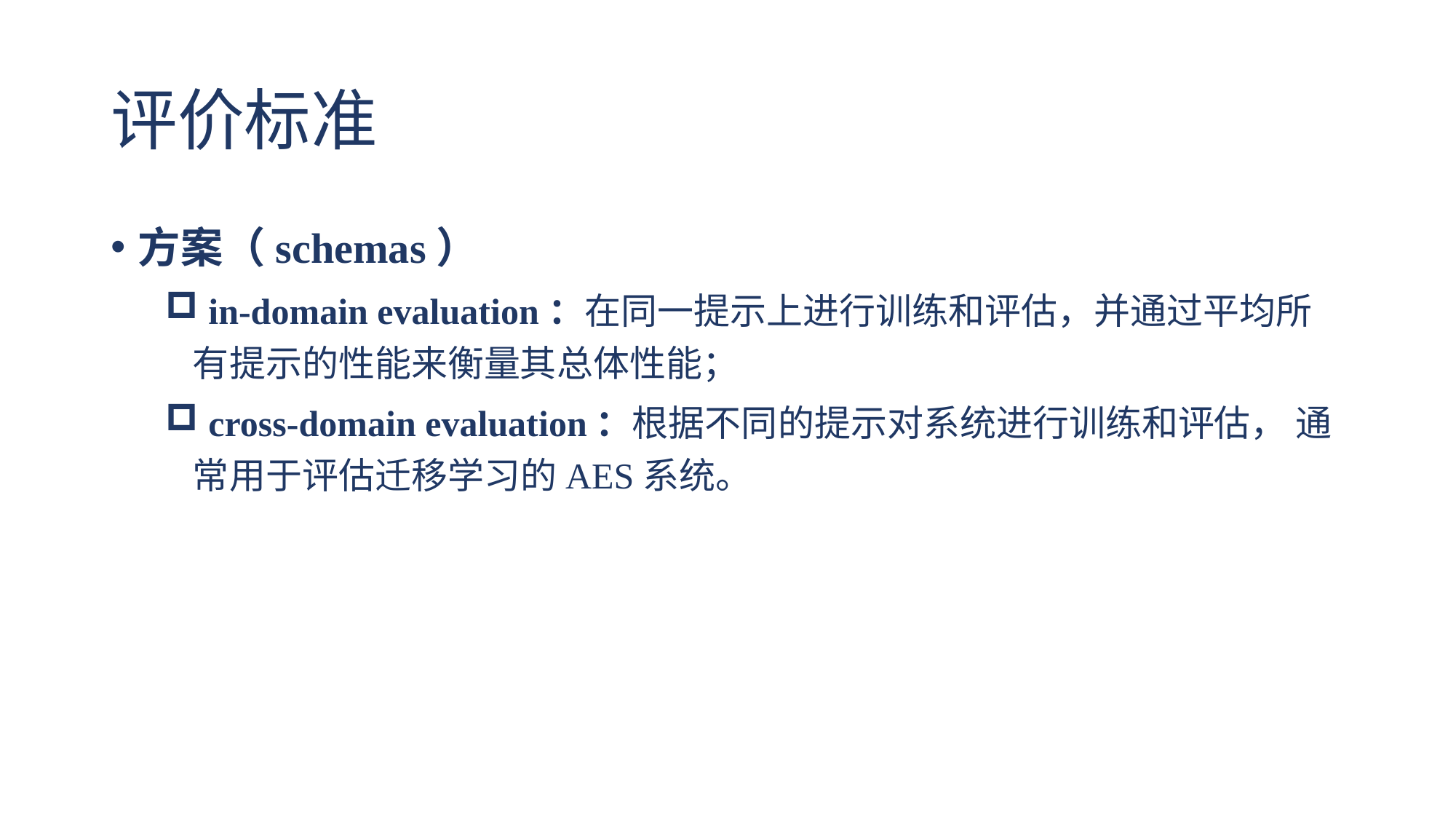

# 评价标准
方案（schemas）
 in-domain evaluation：在同一提示上进行训练和评估，并通过平均所有提示的性能来衡量其总体性能；
 cross-domain evaluation：根据不同的提示对系统进行训练和评估， 通常用于评估迁移学习的AES系统。